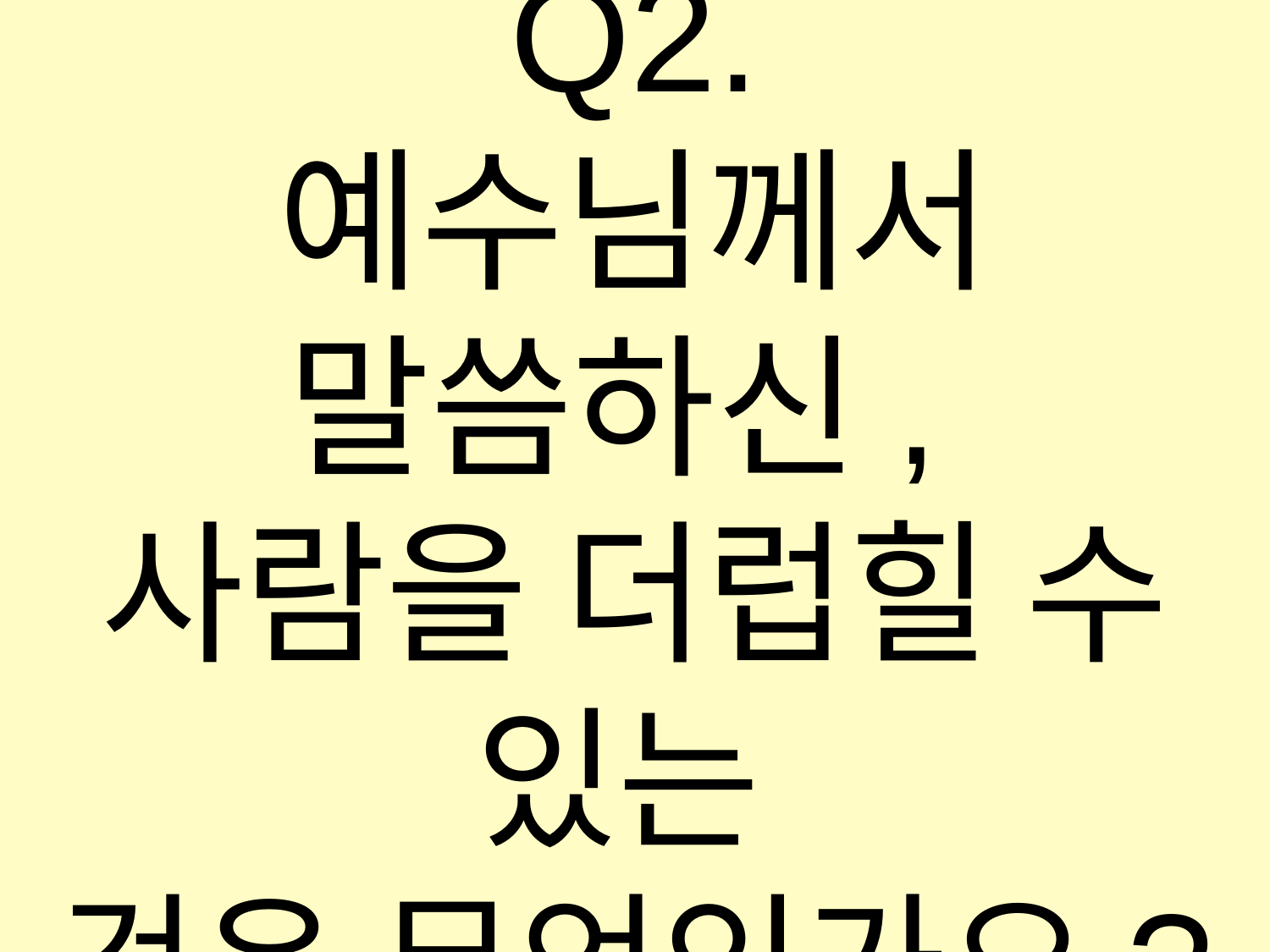

Q2.
예수님께서 말씀하신,
사람을 더럽힐 수 있는
것은 무엇인가요?